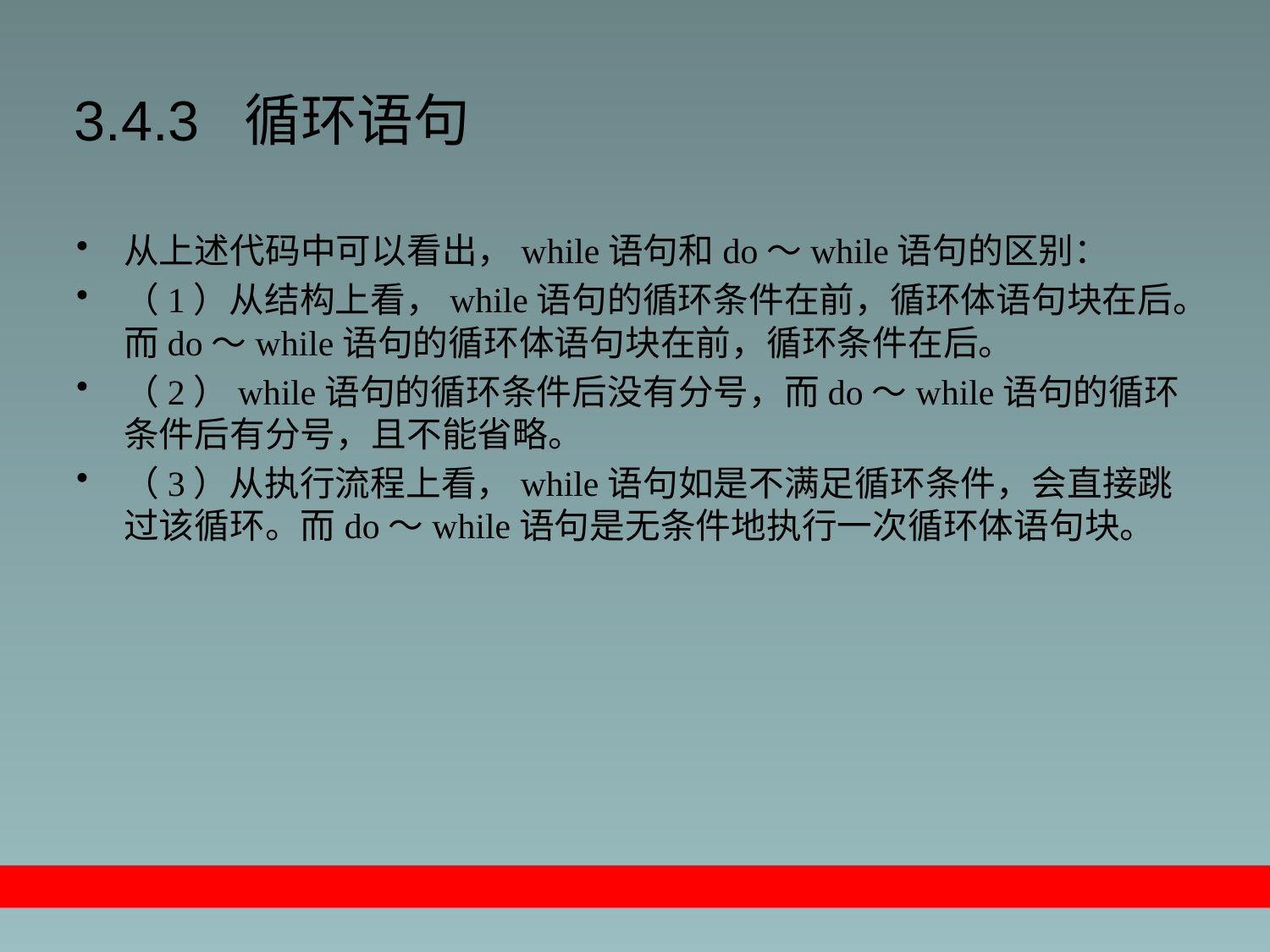

# 3.4.3  循环语句
从上述代码中可以看出，while语句和do～while语句的区别：
（1）从结构上看，while语句的循环条件在前，循环体语句块在后。而do～while语句的循环体语句块在前，循环条件在后。
（2）while语句的循环条件后没有分号，而do～while语句的循环条件后有分号，且不能省略。
（3）从执行流程上看，while语句如是不满足循环条件，会直接跳过该循环。而do～while语句是无条件地执行一次循环体语句块。